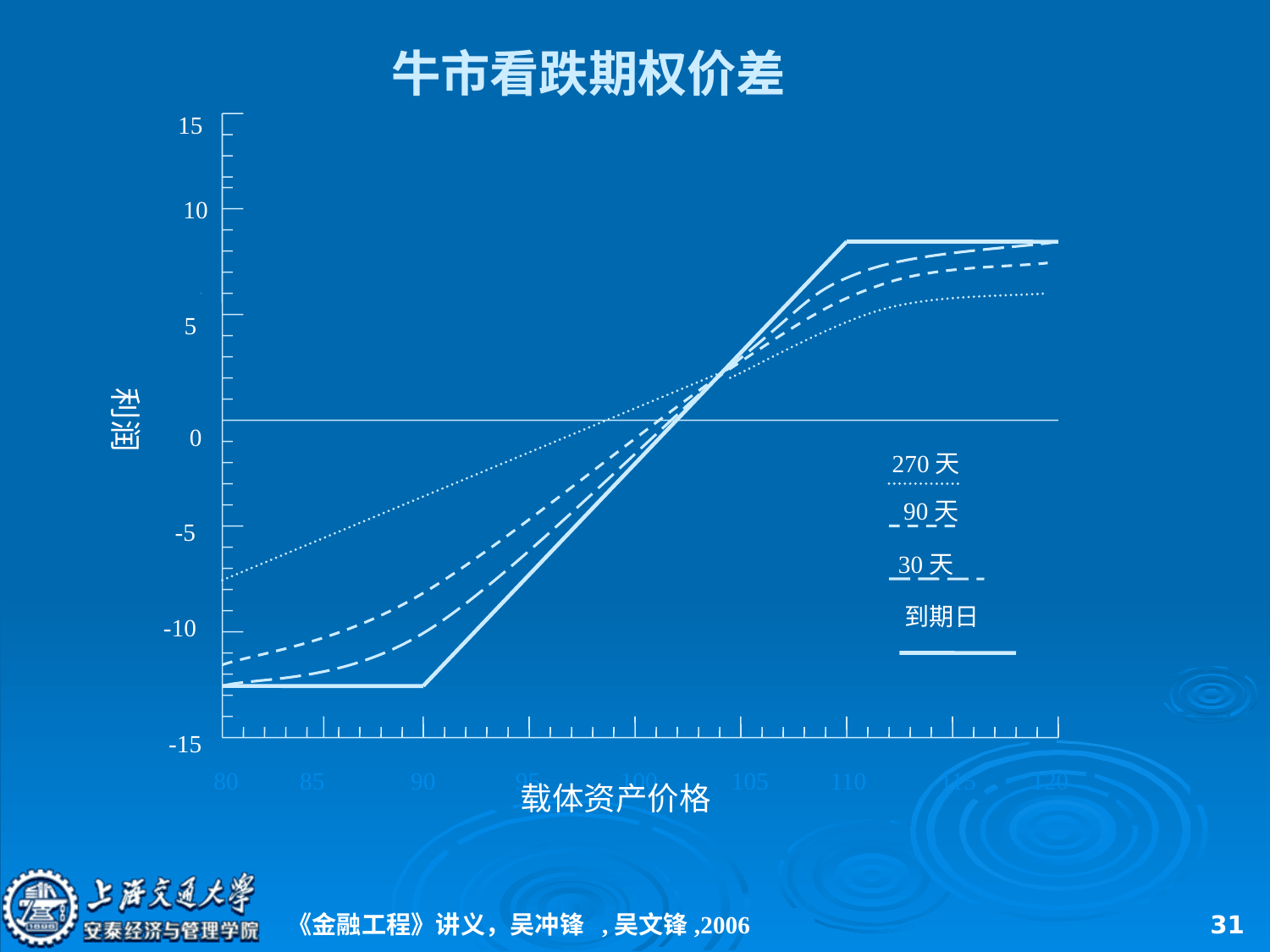

牛市看跌期权价差
15

10

5

利润

0

270天

90天

-5

30天

到期日
-10

-15

80          85              90             95             100            105          110            115         120
载体资产价格